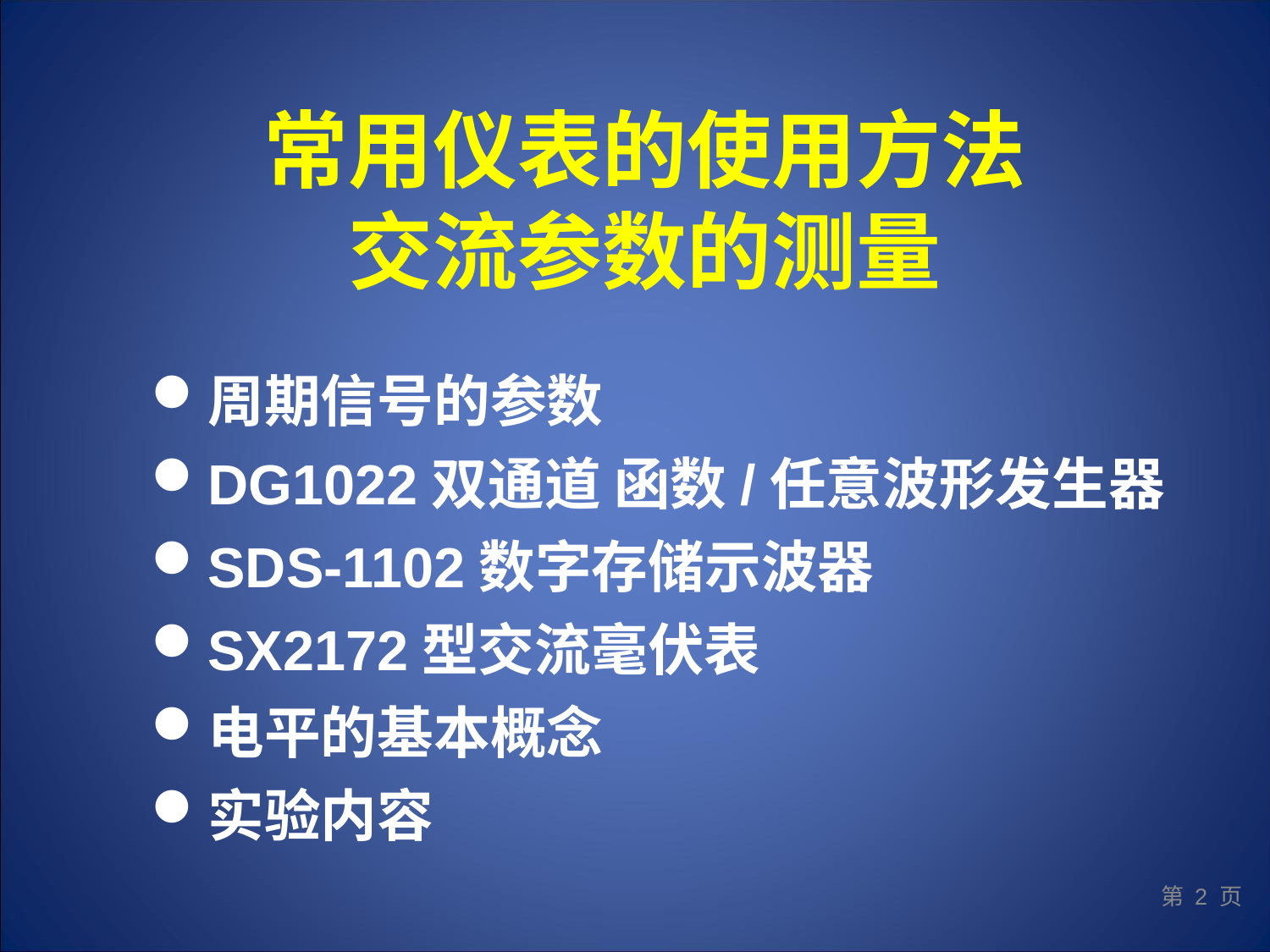

# 常用仪表的使用方法 交流参数的测量

周期信号的参数
DG1022双通道 函数/任意波形发生器
SDS-1102数字存储示波器
SX2172型交流毫伏表
电平的基本概念
实验内容
第 2 页